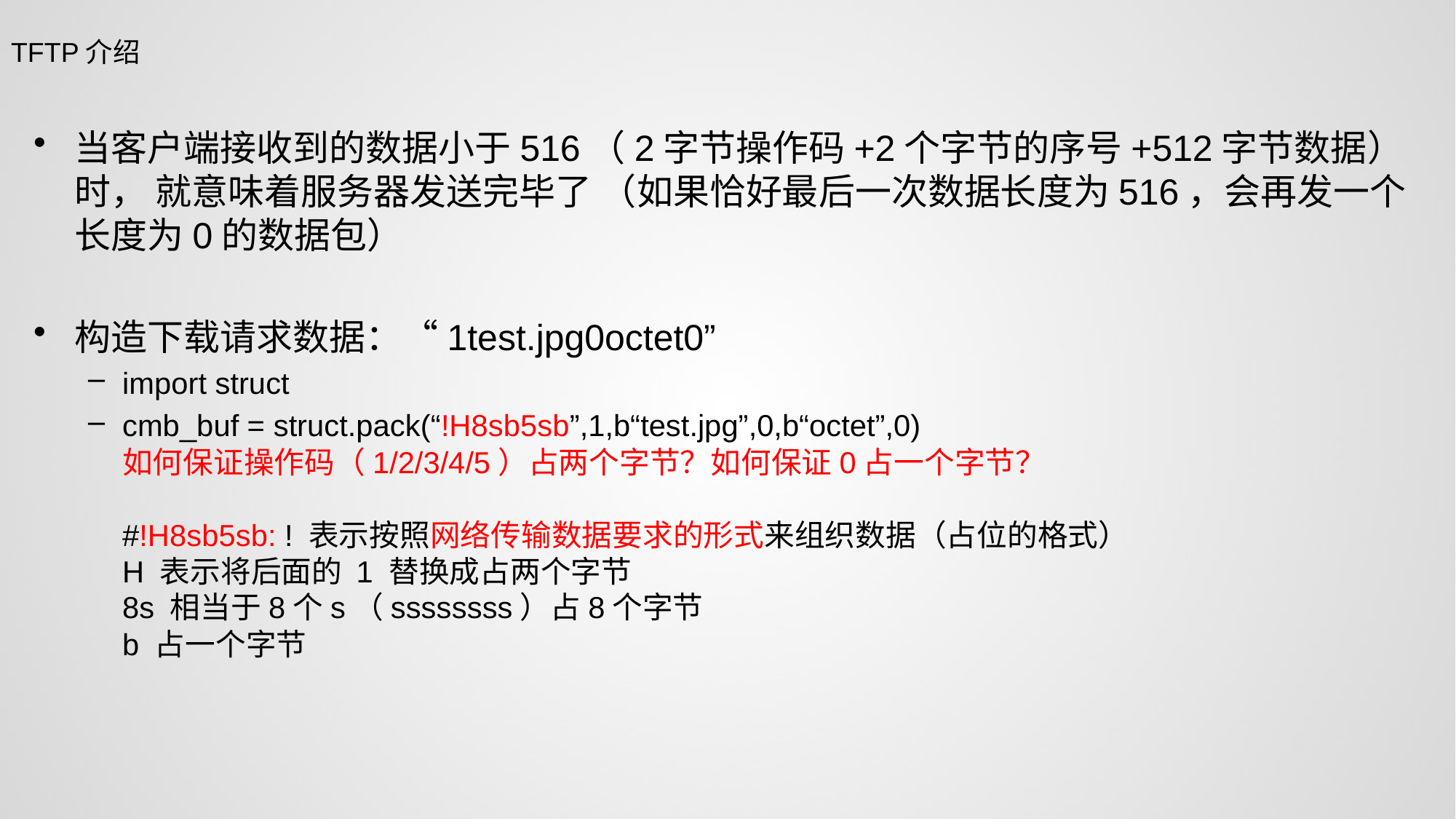

TFTP介绍
当客户端接收到的数据⼩于516（2字节操作码+2个字节的序号+512字节数据） 时， 就意味着服务器发送完毕了 （如果恰好最后一次数据长度为516，会再发一个长度为0的数据包）

构造下载请求数据：“1test.jpg0octet0”
import struct
cmb_buf = struct.pack(“!H8sb5sb”,1,b“test.jpg”,0,b“octet”,0)
如何保证操作码（1/2/3/4/5）占两个字节？如何保证0占一个字节？
#!H8sb5sb: ! 表示按照网络传输数据要求的形式来组织数据（占位的格式）
H 表示将后面的 1 替换成占两个字节
8s 相当于8个s（ssssssss）占8个字节
b 占一个字节